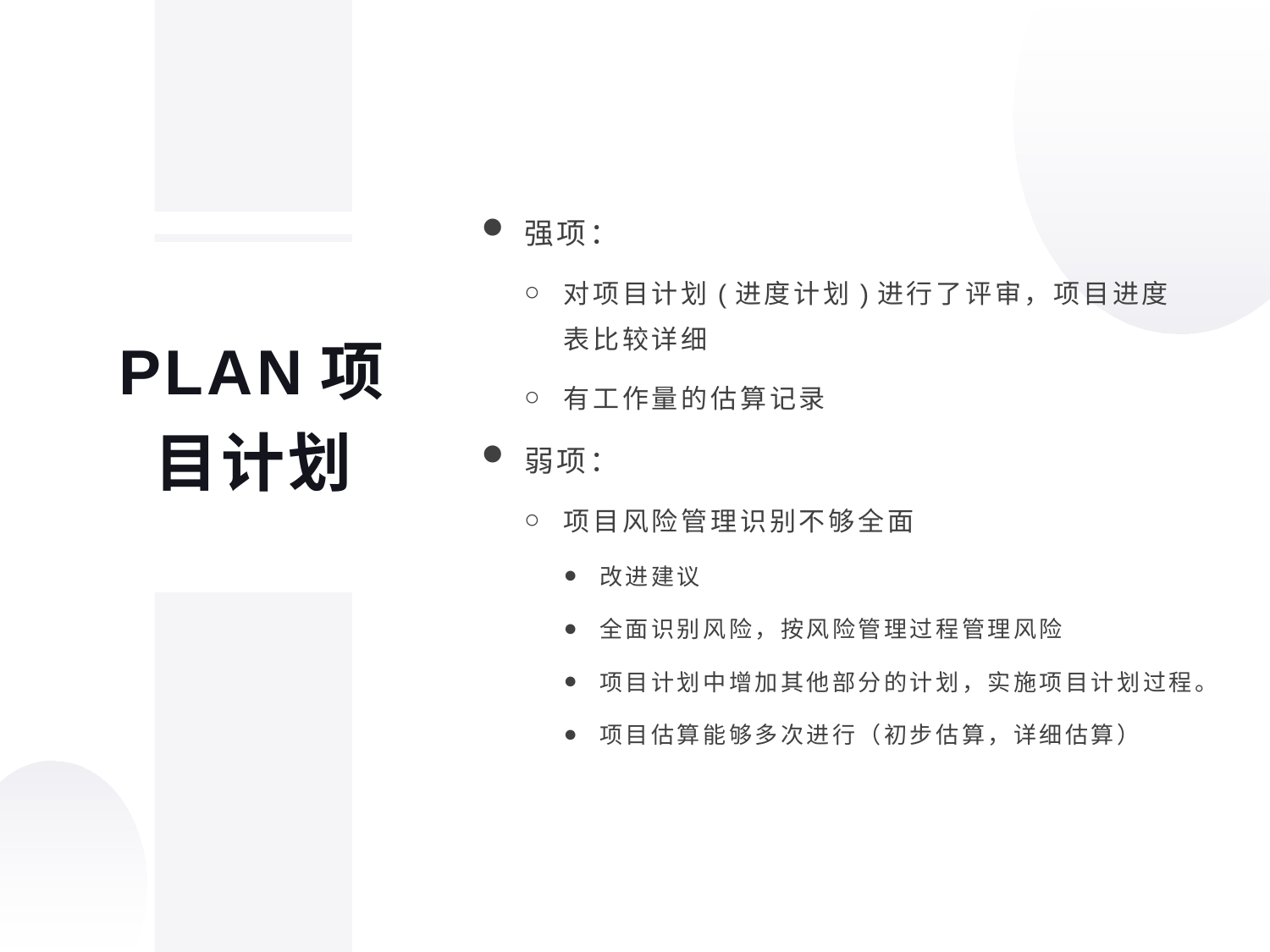

强项：
对项目计划(进度计划)进行了评审，项目进度表比较详细
有工作量的估算记录
弱项：
项目风险管理识别不够全面
改进建议
全面识别风险，按风险管理过程管理风险
项目计划中增加其他部分的计划，实施项目计划过程。
项目估算能够多次进行（初步估算，详细估算）

PLAN项目计划